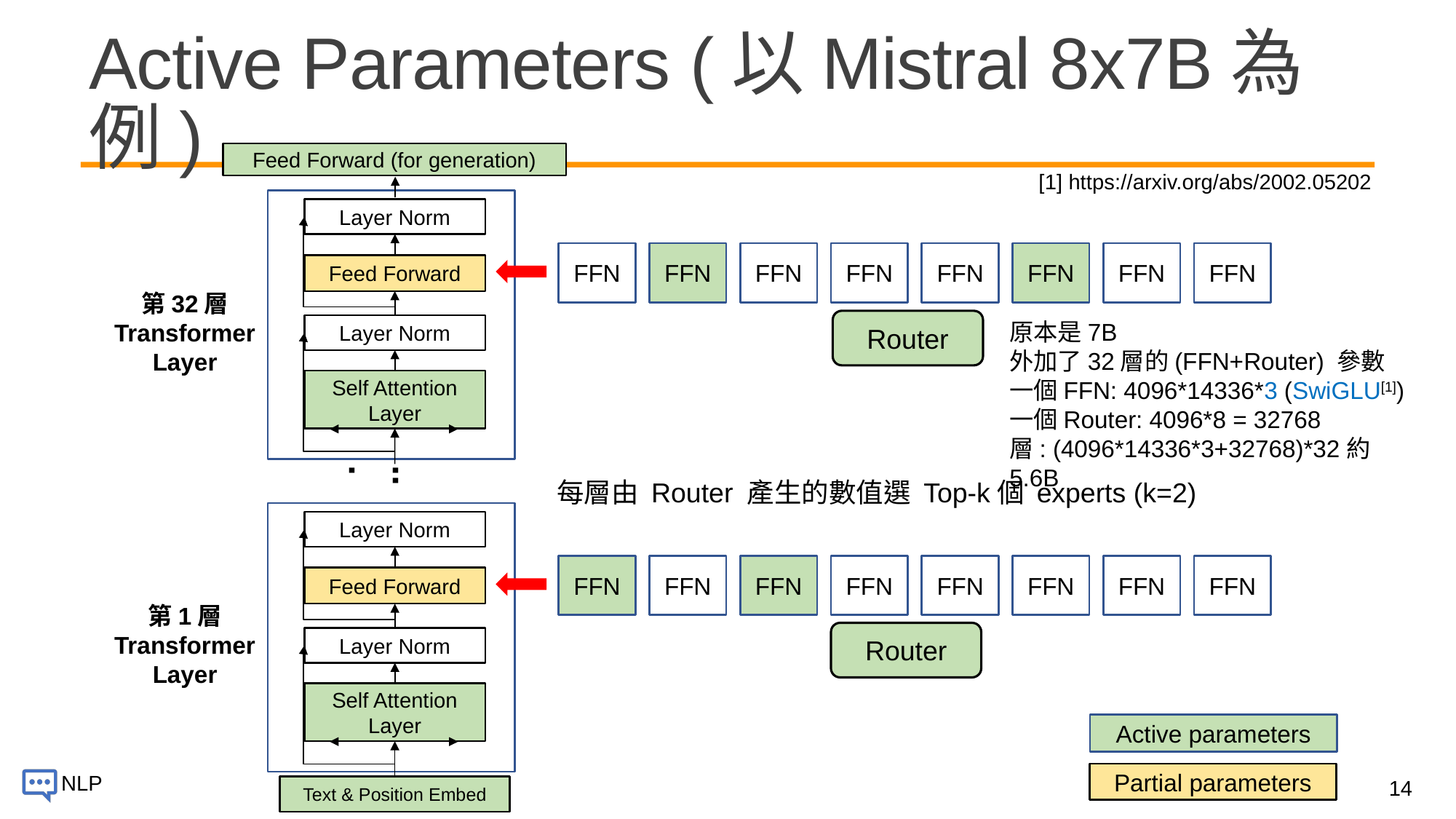

# Active Parameters (以Mistral 8x7B為例)
Feed Forward (for generation)
[1] https://arxiv.org/abs/2002.05202

Layer Norm
Feed Forward

第32層
Transformer
Layer
Layer Norm
Self Attention
Layer

FFN
FFN
FFN
FFN
FFN
FFN
FFN
FFN

Router
原本是7B
外加了32層的(FFN+Router) 參數
一個FFN: 4096*14336*3 (SwiGLU[1])
一個Router: 4096*8 = 32768
層: (4096*14336*3+32768)*32約5.6B
...
每層由 Router 產生的數值選 Top-k個 experts (k=2)

Layer Norm
Feed Forward

第1層
Transformer
Layer
Layer Norm
Self Attention
Layer

Text & Position Embed
FFN
FFN
FFN
FFN
FFN
FFN
FFN
FFN

Router
Active parameters
Partial parameters
14